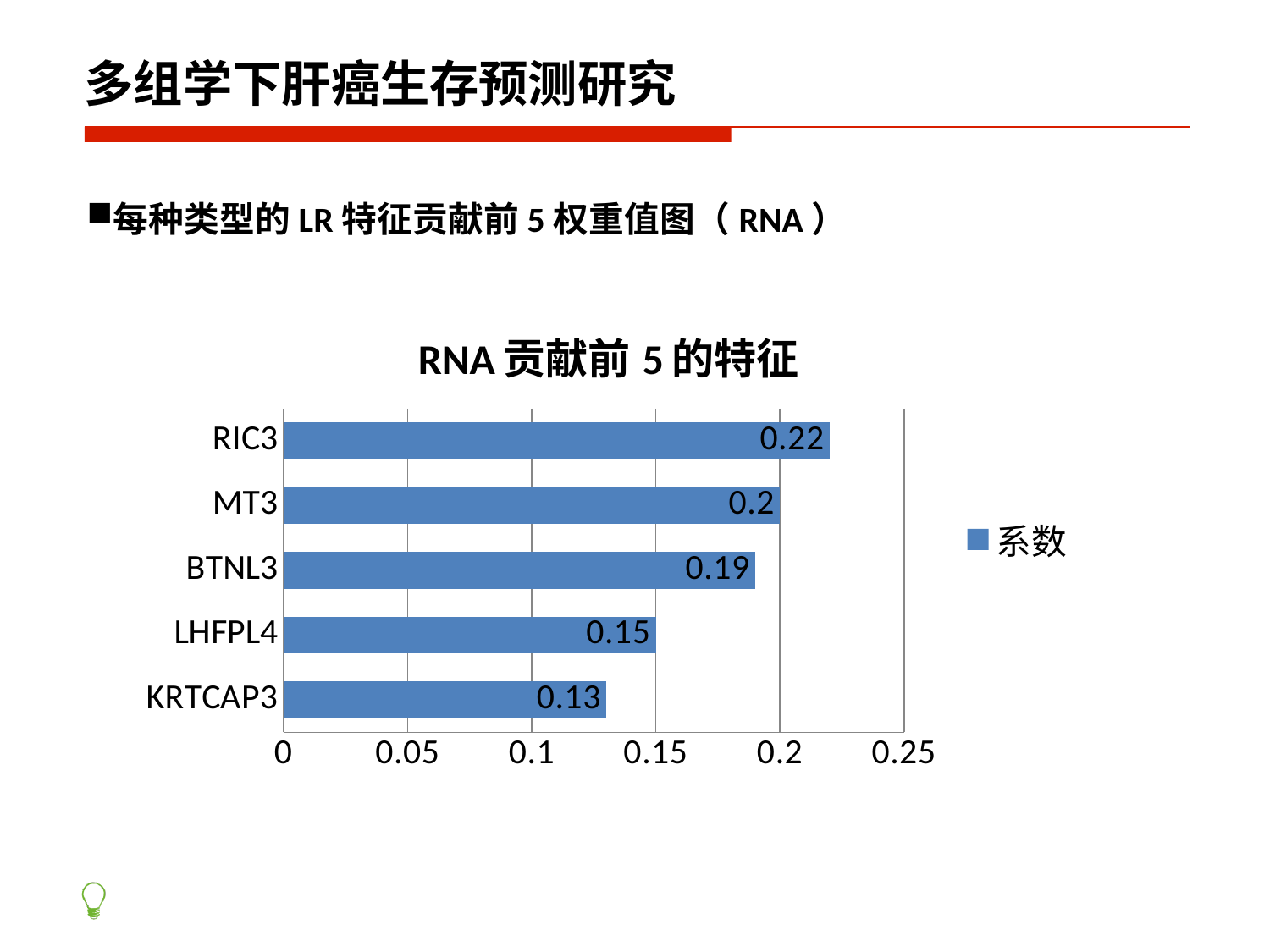

# 多组学下肝癌生存预测研究
每种类型的LR特征贡献前5权重值图（RNA）

### Chart: RNA贡献前5的特征

| Category | 系数 |
|---|---|
| KRTCAP3 | 0.13 |
| LHFPL4 | 0.15000000000000024 |
| BTNL3 | 0.19 |
| MT3 | 0.2 |
| RIC3 | 0.22 |